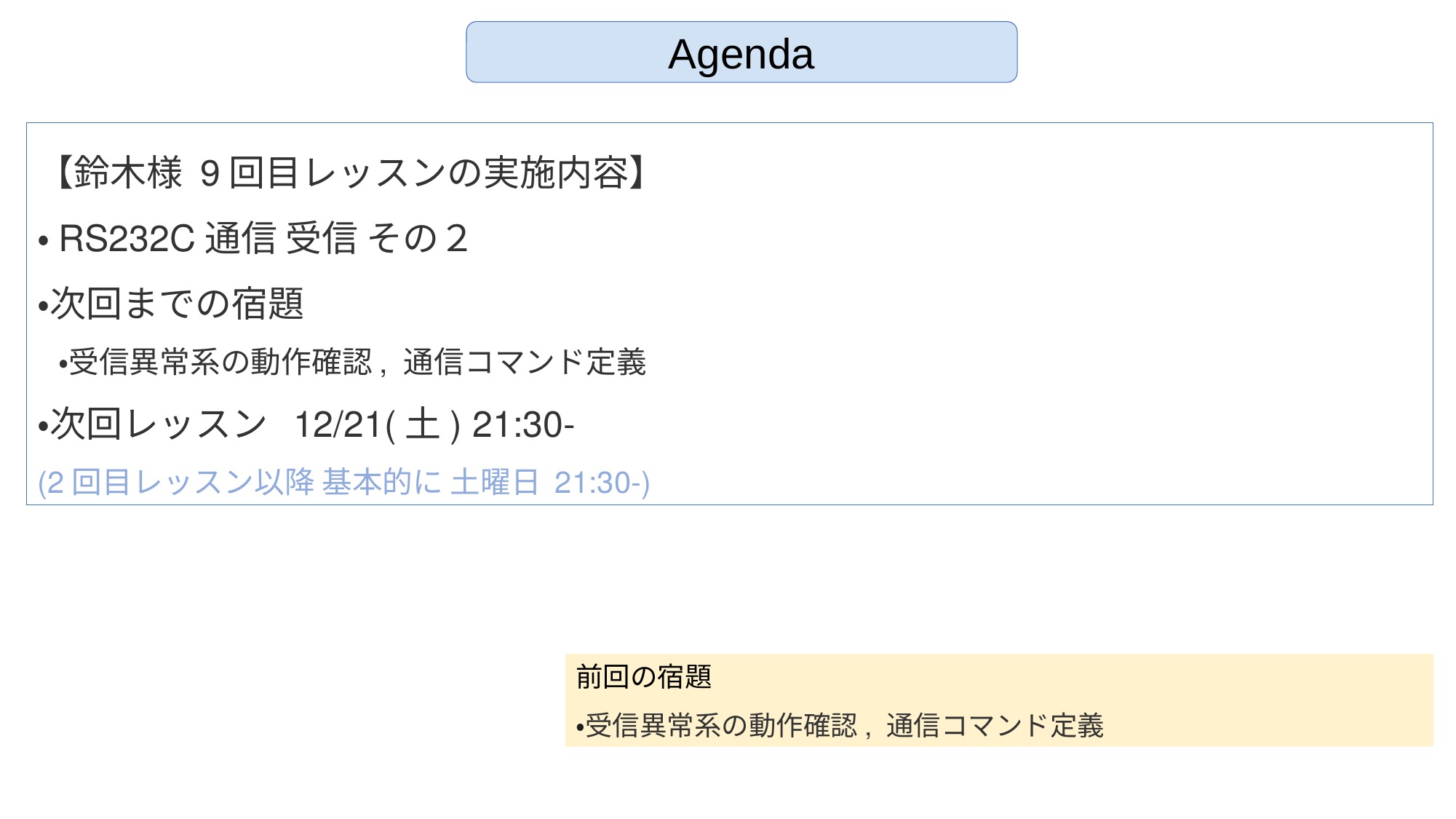

Agenda
【鈴木様 9回目レッスンの実施内容】
・RS232C通信 受信 その２
・次回までの宿題
  ・受信異常系の動作確認, 通信コマンド定義
・次回レッスン  12/21(土) 21:30-
(2回目レッスン以降 基本的に 土曜日 21:30-)
前回の宿題
・受信異常系の動作確認, 通信コマンド定義